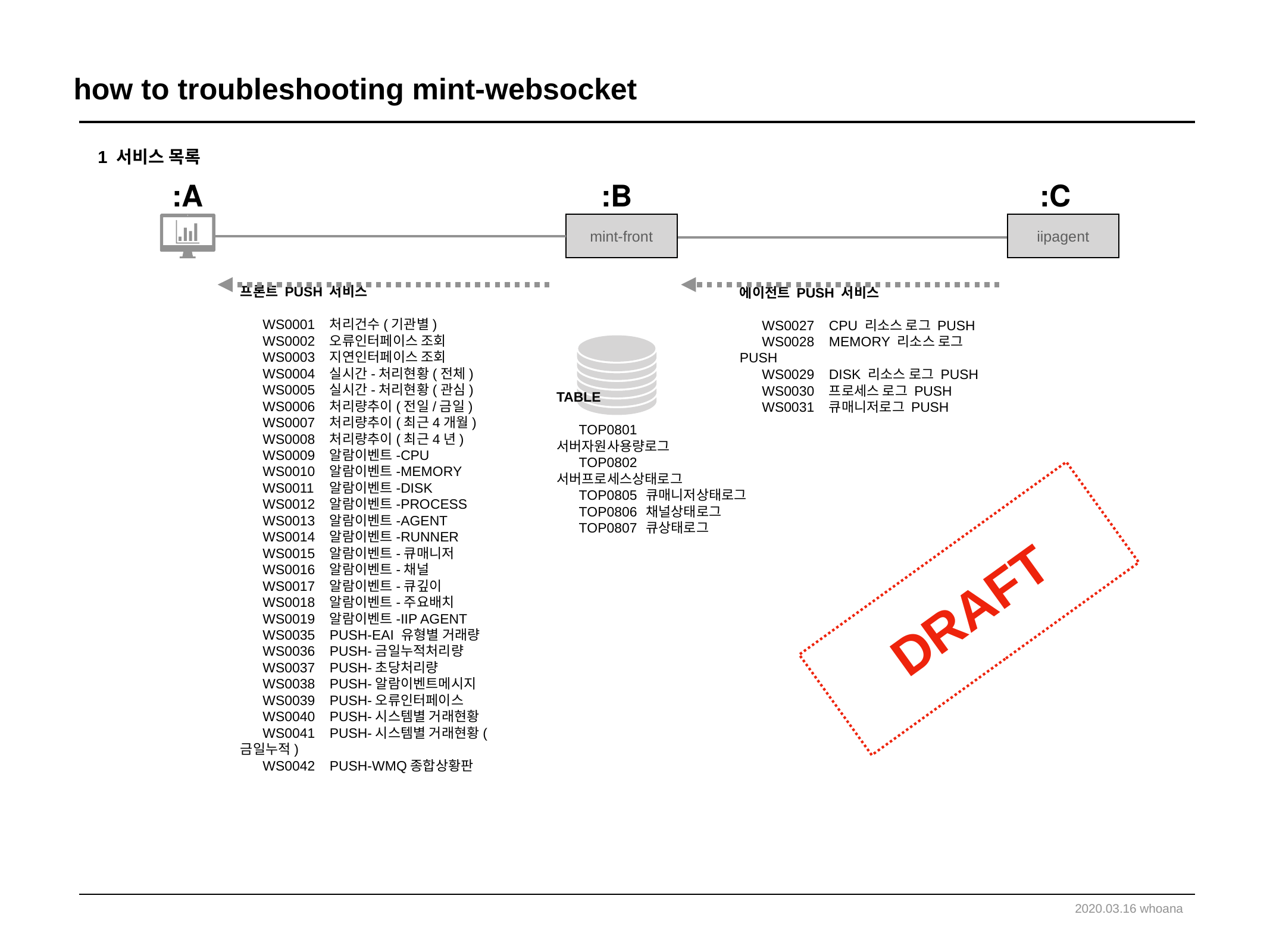

how to troubleshooting mint-websocket

1 서비스 목록
:A
:B
:C

mint-front
iipagent

에이전트 PUSH 서비스

WS0027	CPU 리소스 로그 PUSH
WS0028	MEMORY 리소스 로그 PUSH
WS0029	DISK 리소스 로그 PUSH
WS0030	프로세스 로그 PUSH
WS0031	큐매니저로그 PUSH
프론트 PUSH 서비스

WS0001	처리건수(기관별)
WS0002	오류인터페이스 조회
WS0003	지연인터페이스 조회
WS0004	실시간-처리현황(전체)
WS0005	실시간-처리현황(관심)
WS0006	처리량추이(전일/금일)
WS0007	처리량추이(최근4개월)
WS0008	처리량추이(최근4년)
WS0009	알람이벤트-CPU
WS0010	알람이벤트-MEMORY
WS0011	알람이벤트-DISK
WS0012	알람이벤트-PROCESS
WS0013	알람이벤트-AGENT
WS0014	알람이벤트-RUNNER
WS0015	알람이벤트-큐매니저
WS0016	알람이벤트-채널
WS0017	알람이벤트-큐깊이
WS0018	알람이벤트-주요배치
WS0019	알람이벤트-IIP AGENT
WS0035	PUSH-EAI 유형별 거래량
WS0036	PUSH-금일누적처리량
WS0037	PUSH-초당처리량
WS0038	PUSH-알람이벤트메시지
WS0039	PUSH-오류인터페이스
WS0040	PUSH-시스템별 거래현황
WS0041	PUSH-시스템별 거래현황(금일누적)
WS0042	PUSH-WMQ종합상황판

TABLE

TOP0801	서버자원사용량로그
TOP0802	서버프로세스상태로그
TOP0805	큐매니저상태로그
TOP0806	채널상태로그
TOP0807	큐상태로그
DRAFT

2020.03.16 whoana